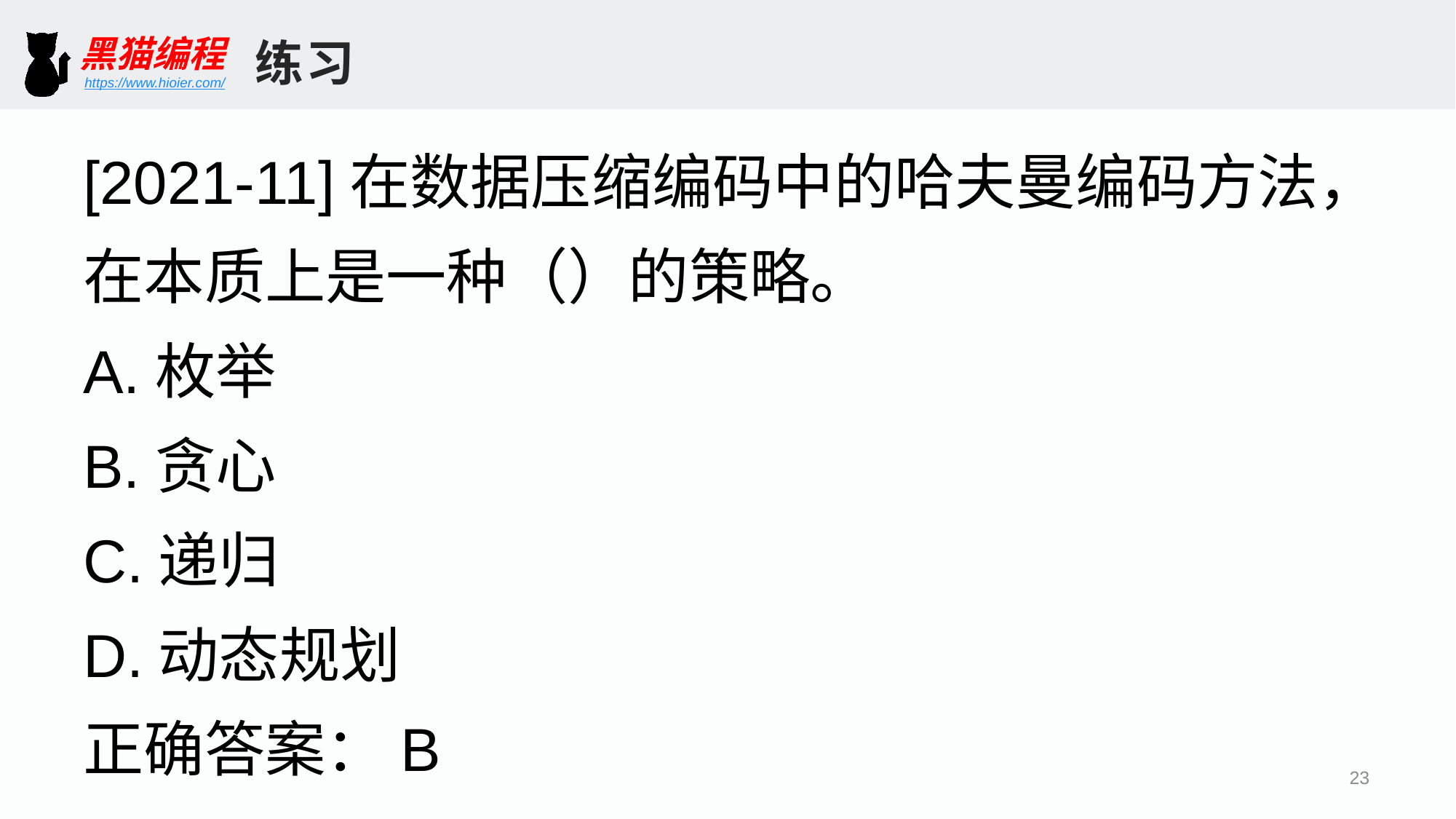

练习
[2021-11]在数据压缩编码中的哈夫曼编码方法，在本质上是一种（）的策略。
A.枚举
B.贪心
C.递归
D.动态规划
正确答案：B
23